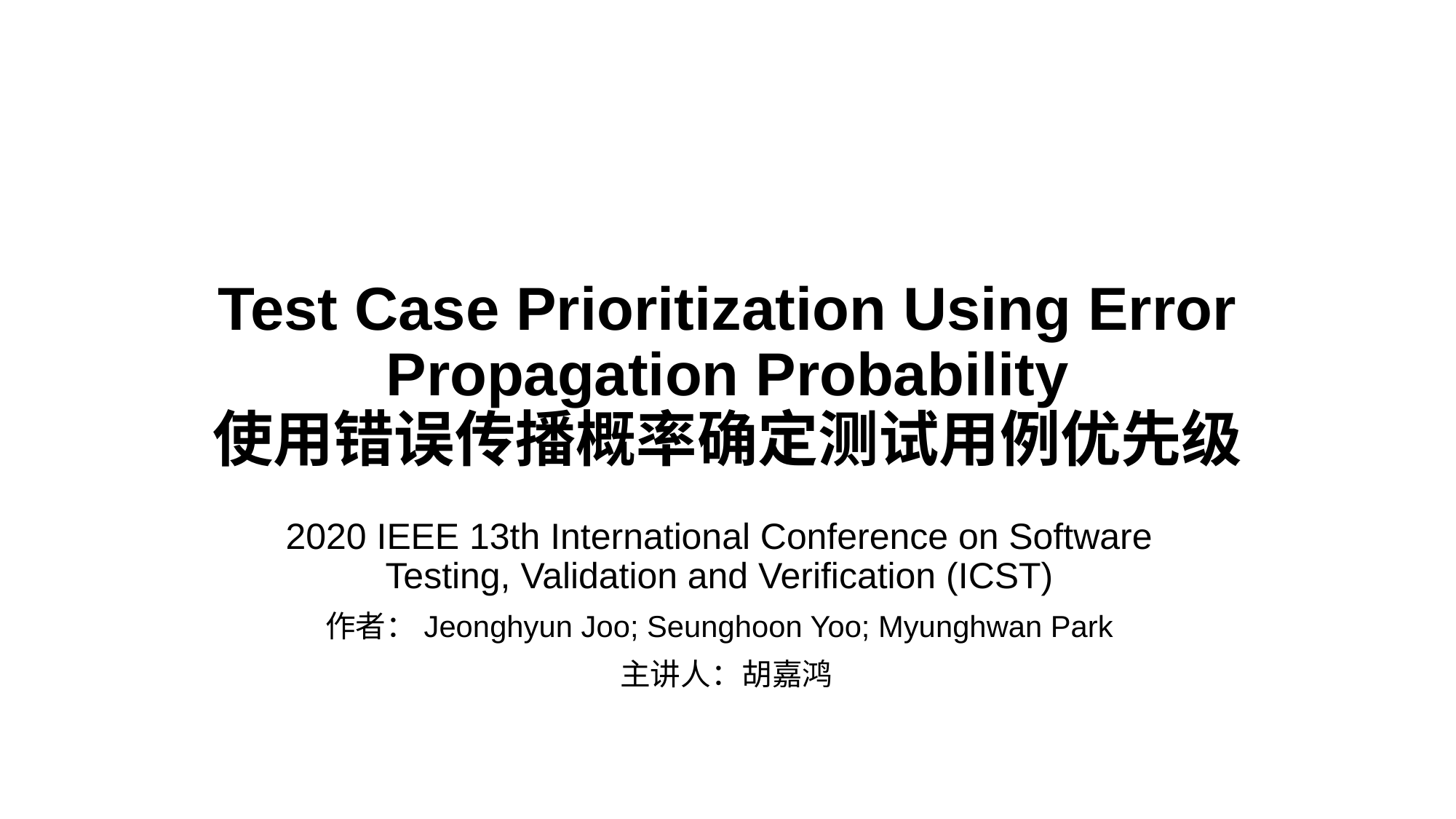

# Test Case Prioritization Using Error Propagation Probability 使用错误传播概率确定测试用例优先级
2020 IEEE 13th International Conference on Software Testing, Validation and Verification (ICST)
作者：Jeonghyun Joo; Seunghoon Yoo; Myunghwan Park
 主讲人：胡嘉鸿